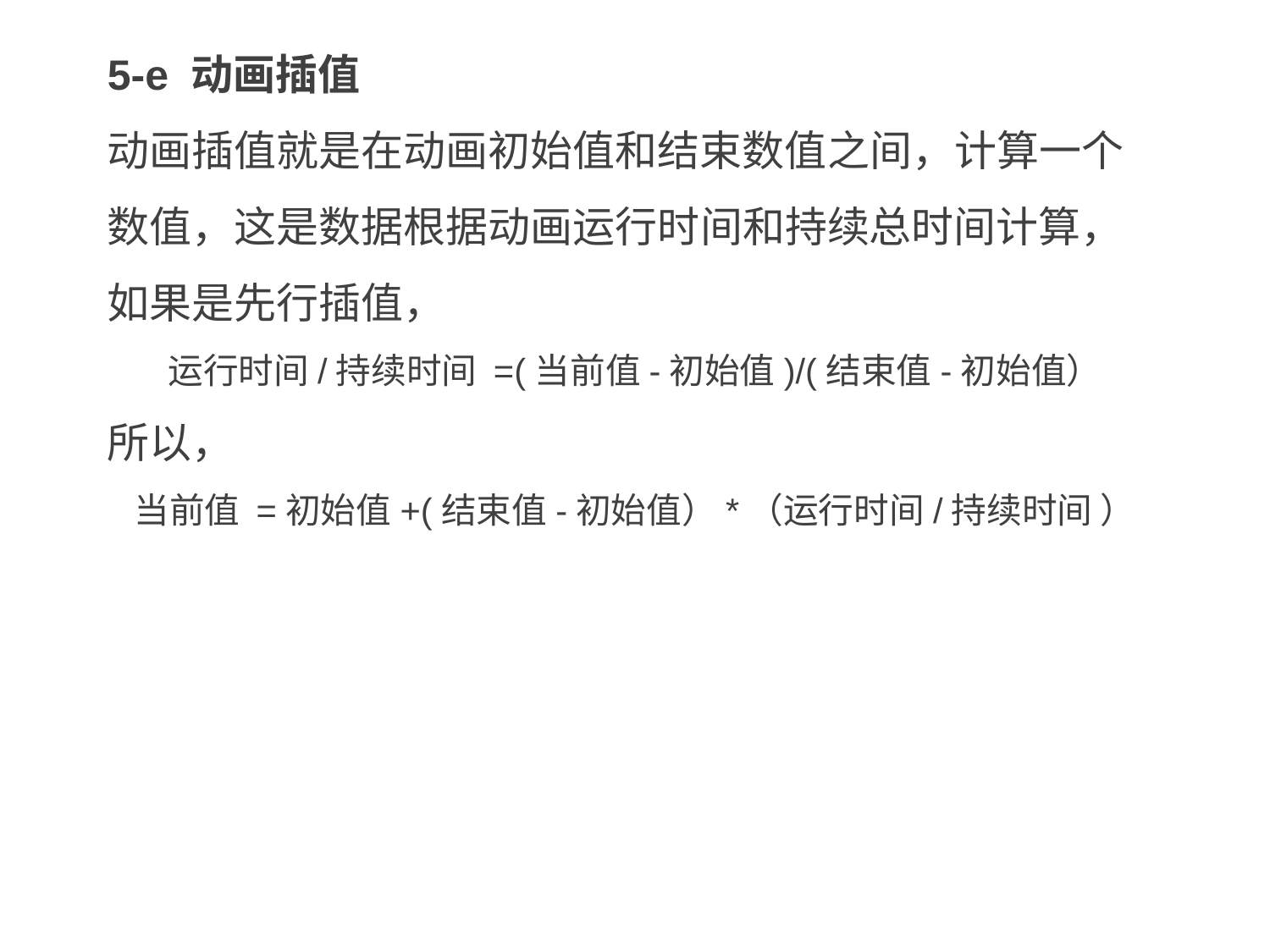

5-e 动画插值
动画插值就是在动画初始值和结束数值之间，计算一个数值，这是数据根据动画运行时间和持续总时间计算，如果是先行插值，
运行时间/持续时间 =(当前值-初始值)/(结束值-初始值）
所以，
当前值 =初始值+(结束值-初始值）*（运行时间/持续时间 ）